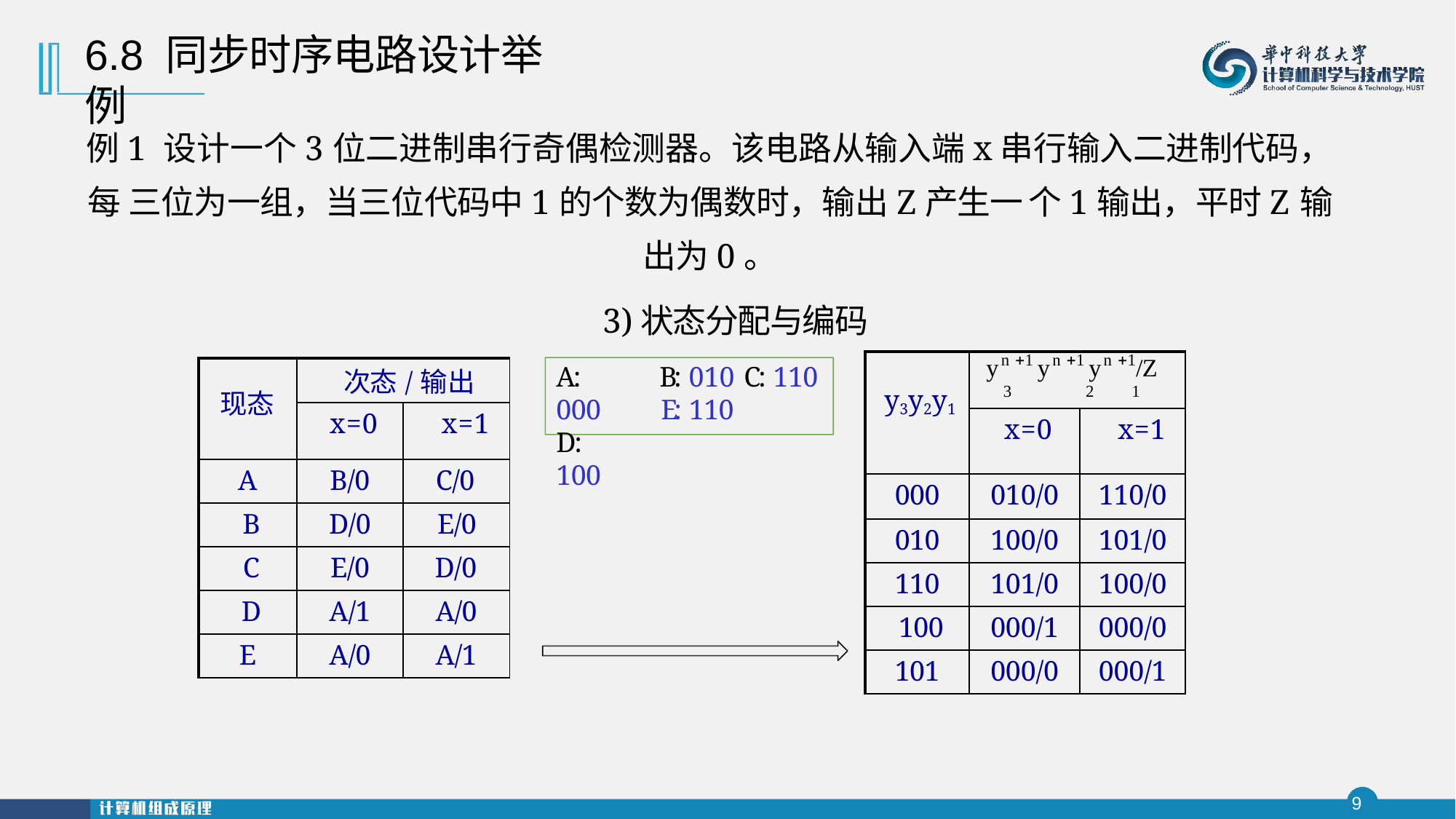

# 6.8 同步时序电路设计举例
例1 设计一个3位二进制串行奇偶检测器。该电路从输入端x串行输入二进制代码，每 三位为一组，当三位代码中1的个数为偶数时，输出Z产生一 个1输出，平时Z输出为0。
3)状态分配与编码
| y3y2y1 | yn +1 yn +1 yn +1/Z 3 2 1 |  |
| --- | --- | --- |
|  | x=0 | x=1 |
| 000 | 010/0 | 110/0 |
| 010 | 100/0 | 101/0 |
| 110 | 101/0 | 100/0 |
| 100 | 000/1 | 000/0 |
| 101 | 000/0 | 000/1 |

A: 000
D: 100
B: 010 C: 110
E: 110
| 现态 | 次态/输出 |  |
| --- | --- | --- |
|  | x=0 | x=1 |
| A | B/0 | C/0 |
| B | D/0 | E/0 |
| C | E/0 | D/0 |
| D | A/1 | A/0 |
| E | A/0 | A/1 |

9